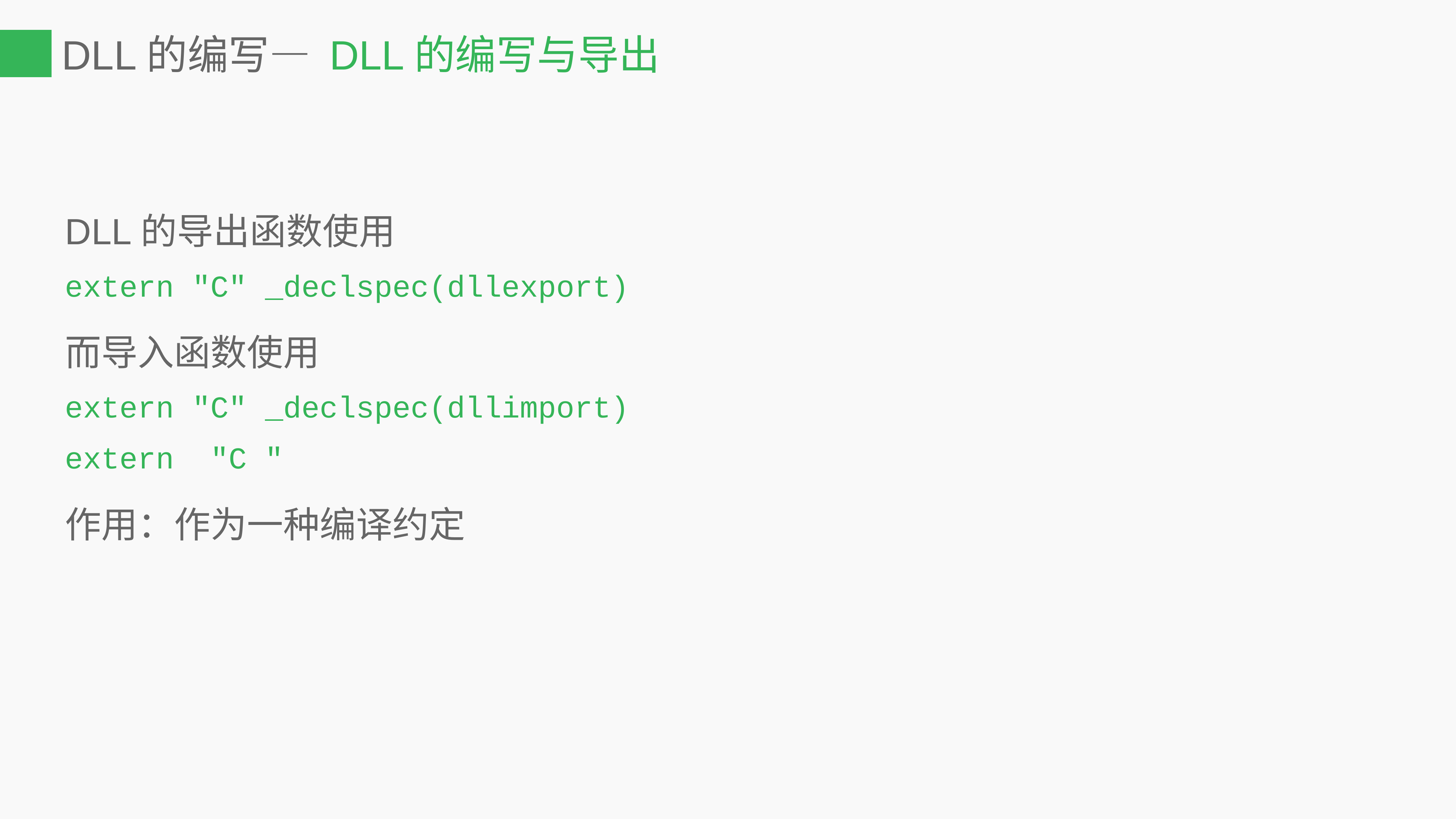

# DLL的编写— DLL的编写与导出
DLL的导出函数使用
extern "C" _declspec(dllexport)
而导入函数使用
extern "C" _declspec(dllimport)
extern  "C "
作用：作为一种编译约定